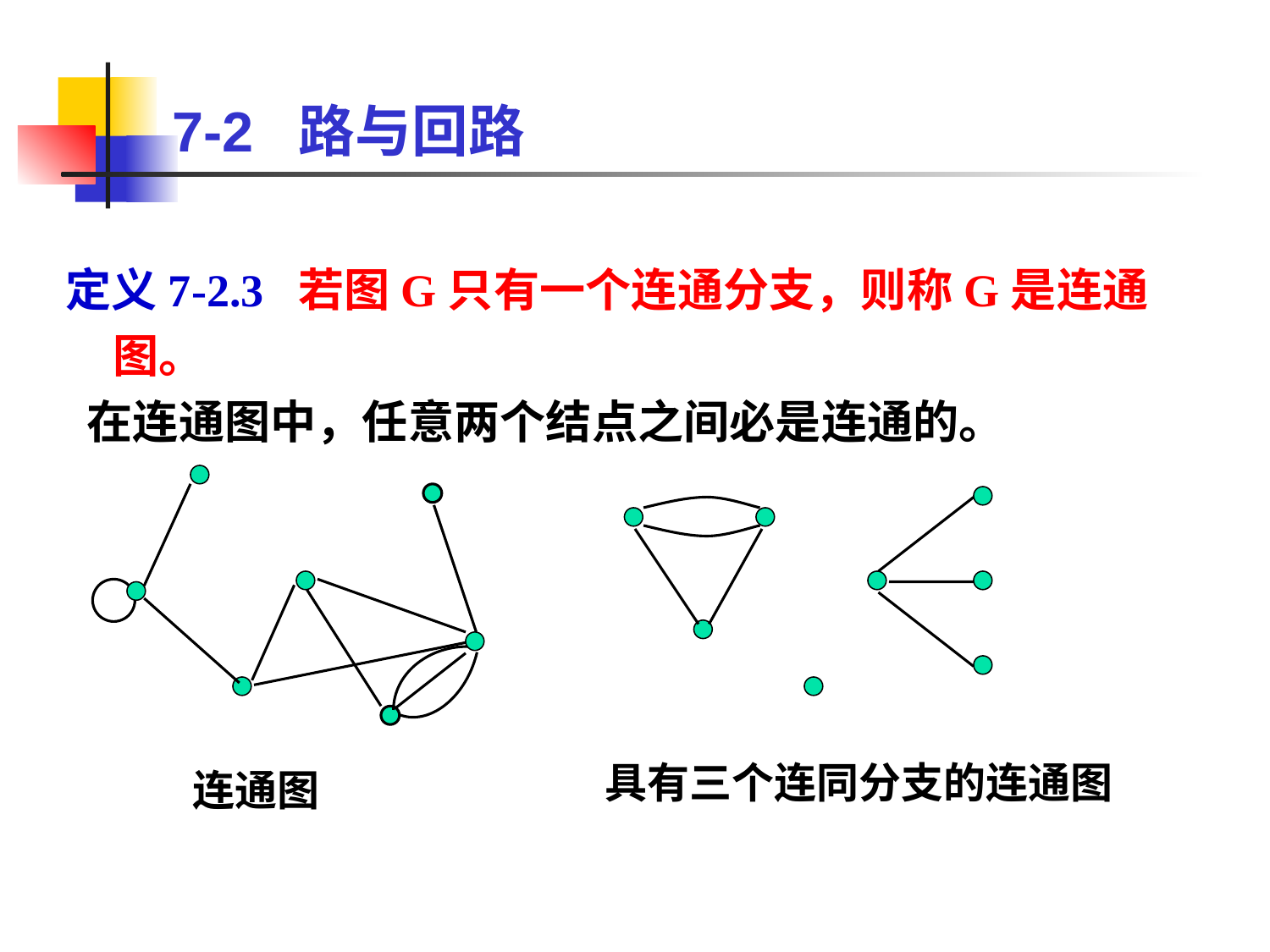

# 7-2  路与回路
定义7-2.3  若图G只有一个连通分支，则称G是连通图。
 在连通图中，任意两个结点之间必是连通的。

连通图

具有三个连同分支的连通图
39